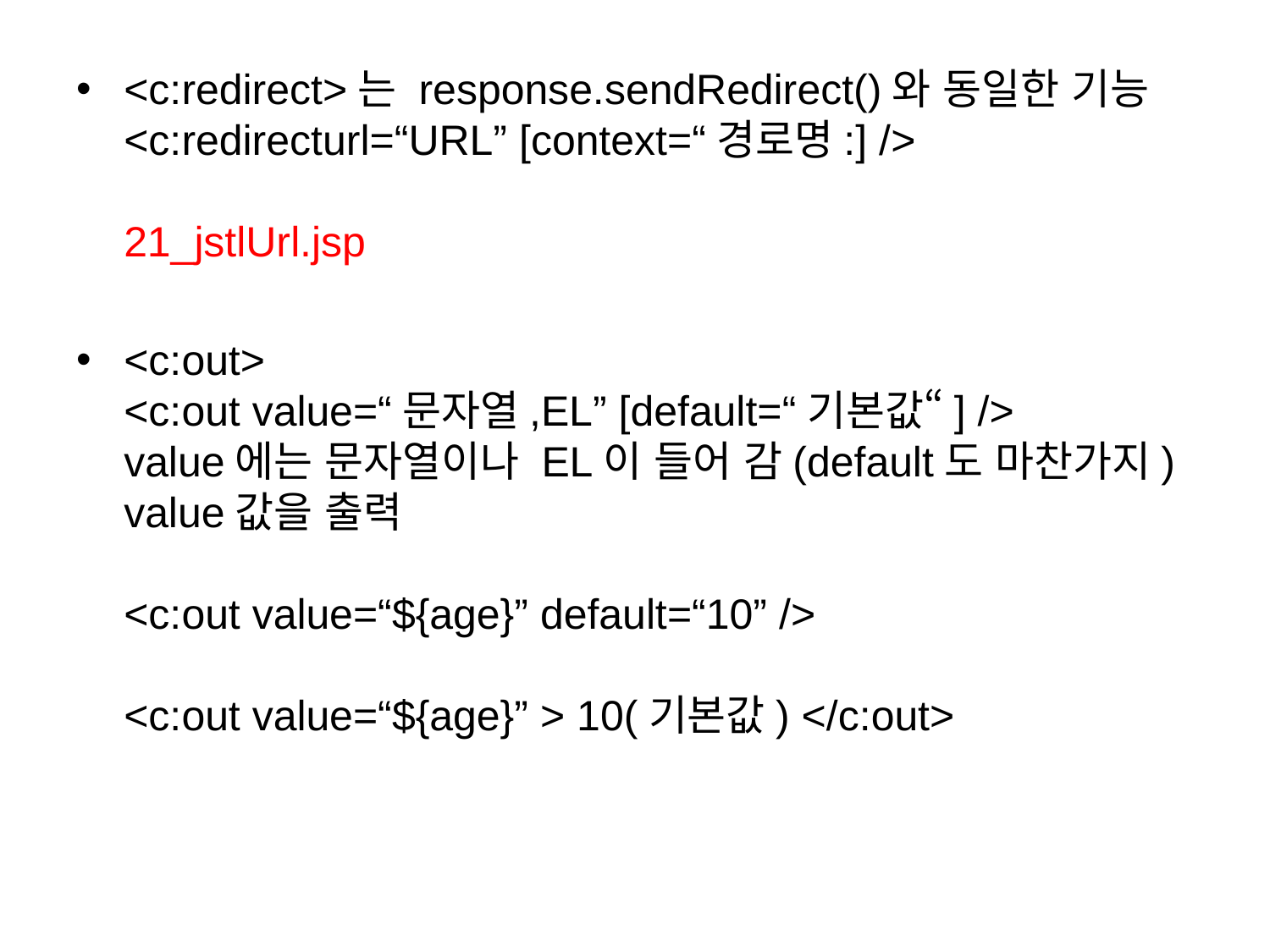

<c:redirect>는 response.sendRedirect()와 동일한 기능
<c:redirecturl=“URL” [context=“경로명:] />
21_jstlUrl.jsp

<c:out>
<c:out value=“문자열,EL” [default=“기본값“] />
value에는 문자열이나 EL이 들어 감(default도 마찬가지)
value값을 출력
<c:out value=“${age}” default=“10” />
<c:out value=“${age}” > 10(기본값) </c:out>